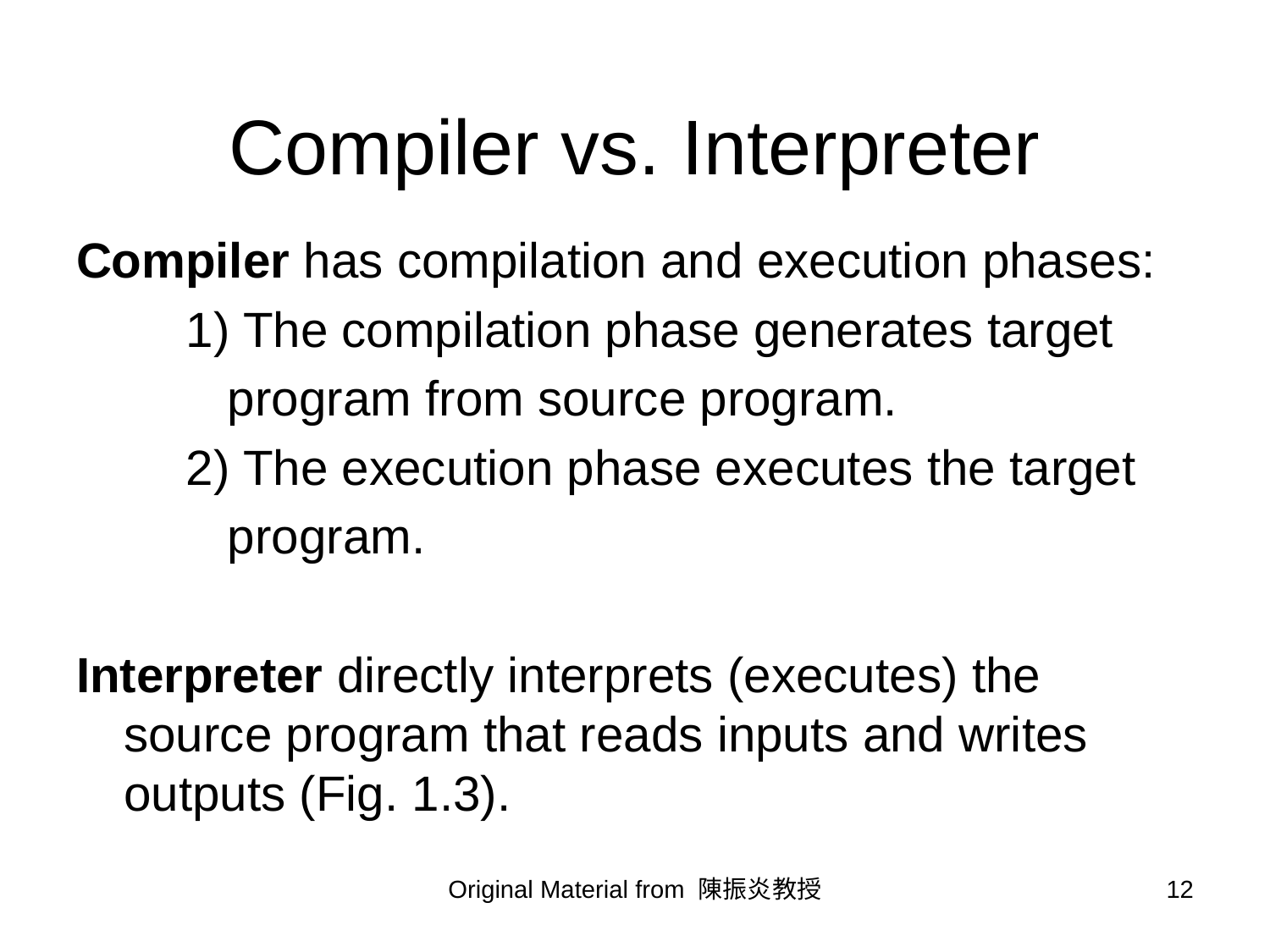

Compiler vs. Interpreter
Compiler has compilation and execution phases:
        1) The compilation phase generates target
           program from source program.
        2) The execution phase executes the target
           program.

Interpreter directly interprets (executes) the source program that reads inputs and writes outputs (Fig. 1.3).
Original Material from 陳振炎教授
12